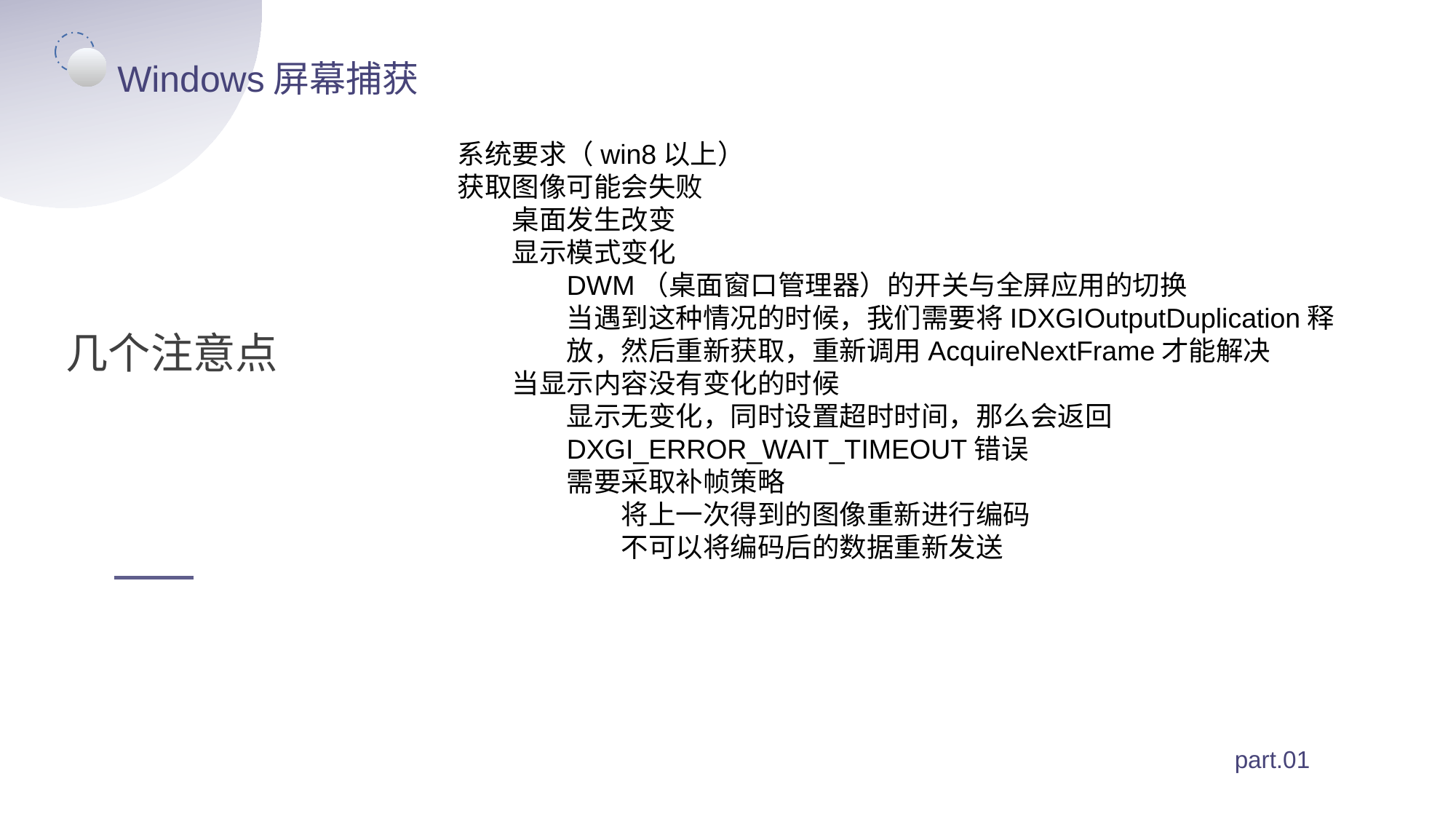

Windows屏幕捕获

系统要求（win8以上）
获取图像可能会失败
桌面发生改变
显示模式变化
DWM（桌面窗口管理器）的开关与全屏应用的切换
当遇到这种情况的时候，我们需要将IDXGIOutputDuplication释放，然后重新获取，重新调用AcquireNextFrame才能解决
当显示内容没有变化的时候
显示无变化，同时设置超时时间，那么会返回DXGI_ERROR_WAIT_TIMEOUT错误
需要采取补帧策略
将上一次得到的图像重新进行编码
不可以将编码后的数据重新发送
几个注意点
part.01